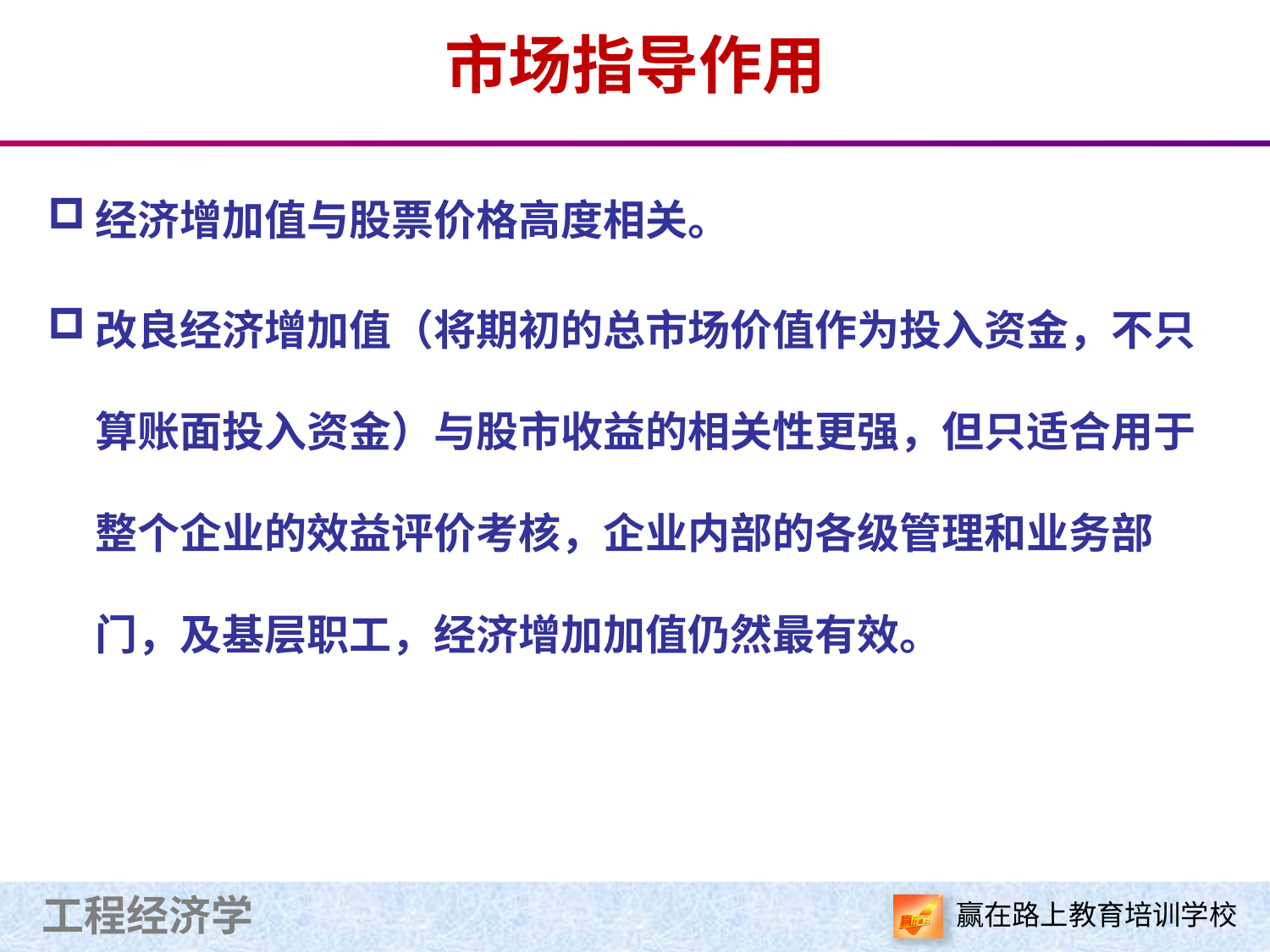

# 市场指导作用
经济增加值与股票价格高度相关。
改良经济增加值（将期初的总市场价值作为投入资金，不只算账面投入资金）与股市收益的相关性更强，但只适合用于整个企业的效益评价考核，企业内部的各级管理和业务部门，及基层职工，经济增加加值仍然最有效。